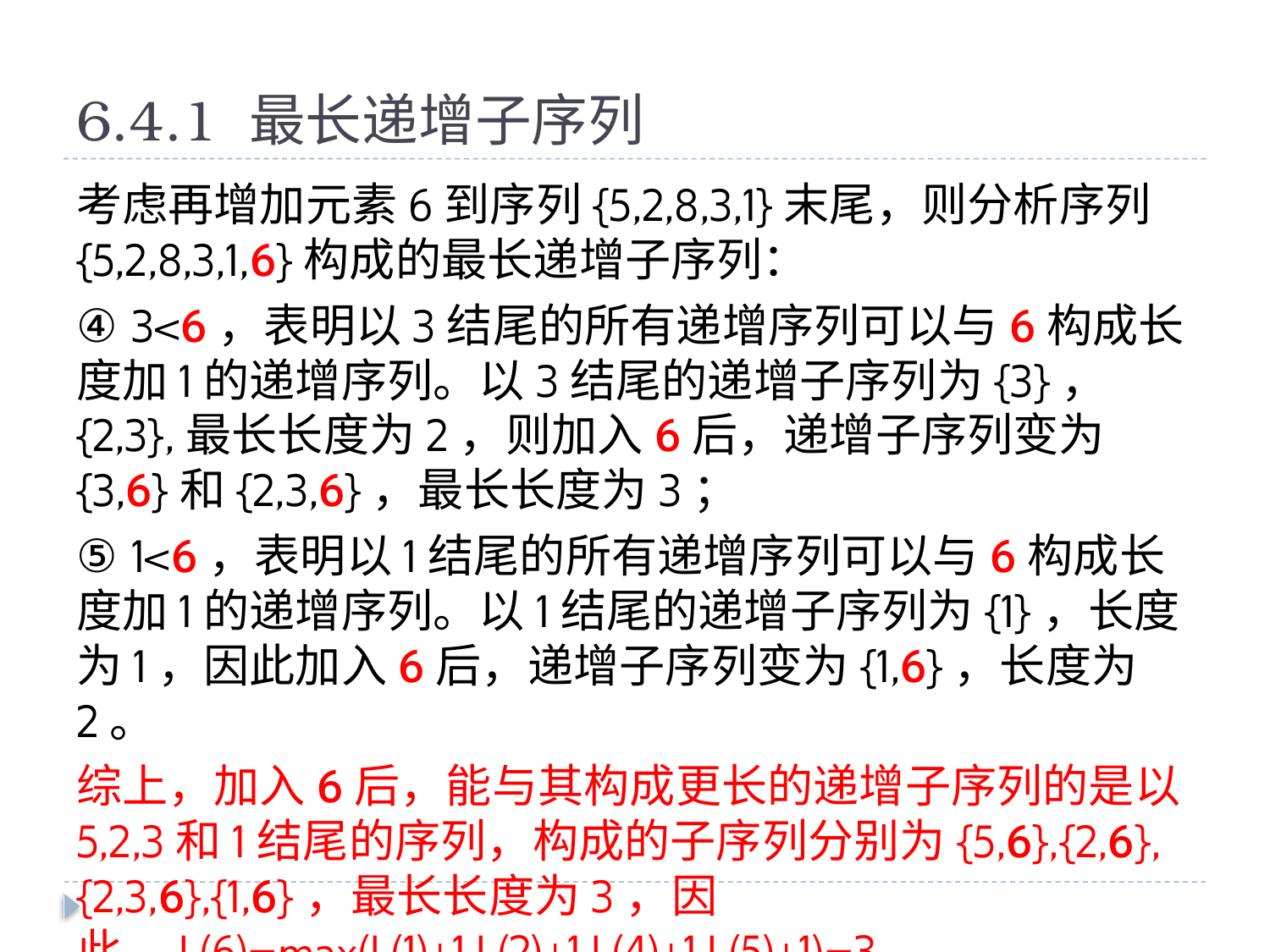

# 6.4.1 最长递增子序列
考虑再增加元素6到序列{5,2,8,3,1}末尾，则分析序列{5,2,8,3,1,6}构成的最长递增子序列：
④ 3<6，表明以3结尾的所有递增序列可以与6构成长度加1的递增序列。以3结尾的递增子序列为{3}，{2,3},最长长度为2，则加入6后，递增子序列变为{3,6}和{2,3,6}，最长长度为3；
⑤ 1<6，表明以1结尾的所有递增序列可以与6构成长度加1的递增序列。以1结尾的递增子序列为{1}，长度为1，因此加入6后，递增子序列变为{1,6}，长度为2。
综上，加入6后，能与其构成更长的递增子序列的是以5,2,3和1结尾的序列，构成的子序列分别为{5,6},{2,6},{2,3,6},{1,6}，最长长度为3，因此，L(6)=max(L(1)+1,L(2)+1,L(4)+1,L(5)+1)=3